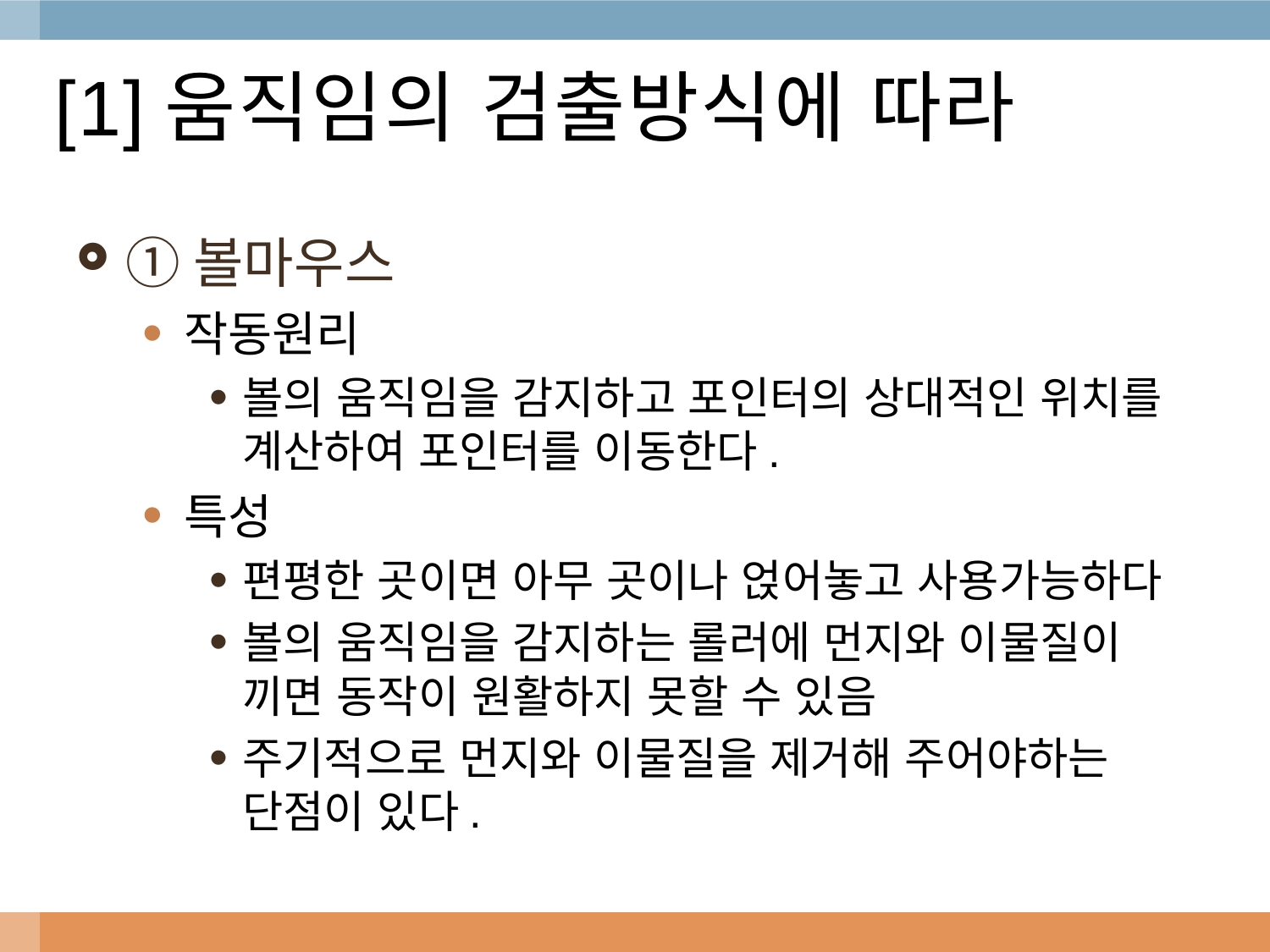

# [1]움직임의 검출방식에 따라
①볼마우스
작동원리
볼의 움직임을 감지하고 포인터의 상대적인 위치를 계산하여 포인터를 이동한다.
특성
편평한 곳이면 아무 곳이나 얹어놓고 사용가능하다
볼의 움직임을 감지하는 롤러에 먼지와 이물질이 끼면 동작이 원활하지 못할 수 있음
주기적으로 먼지와 이물질을 제거해 주어야하는 단점이 있다.